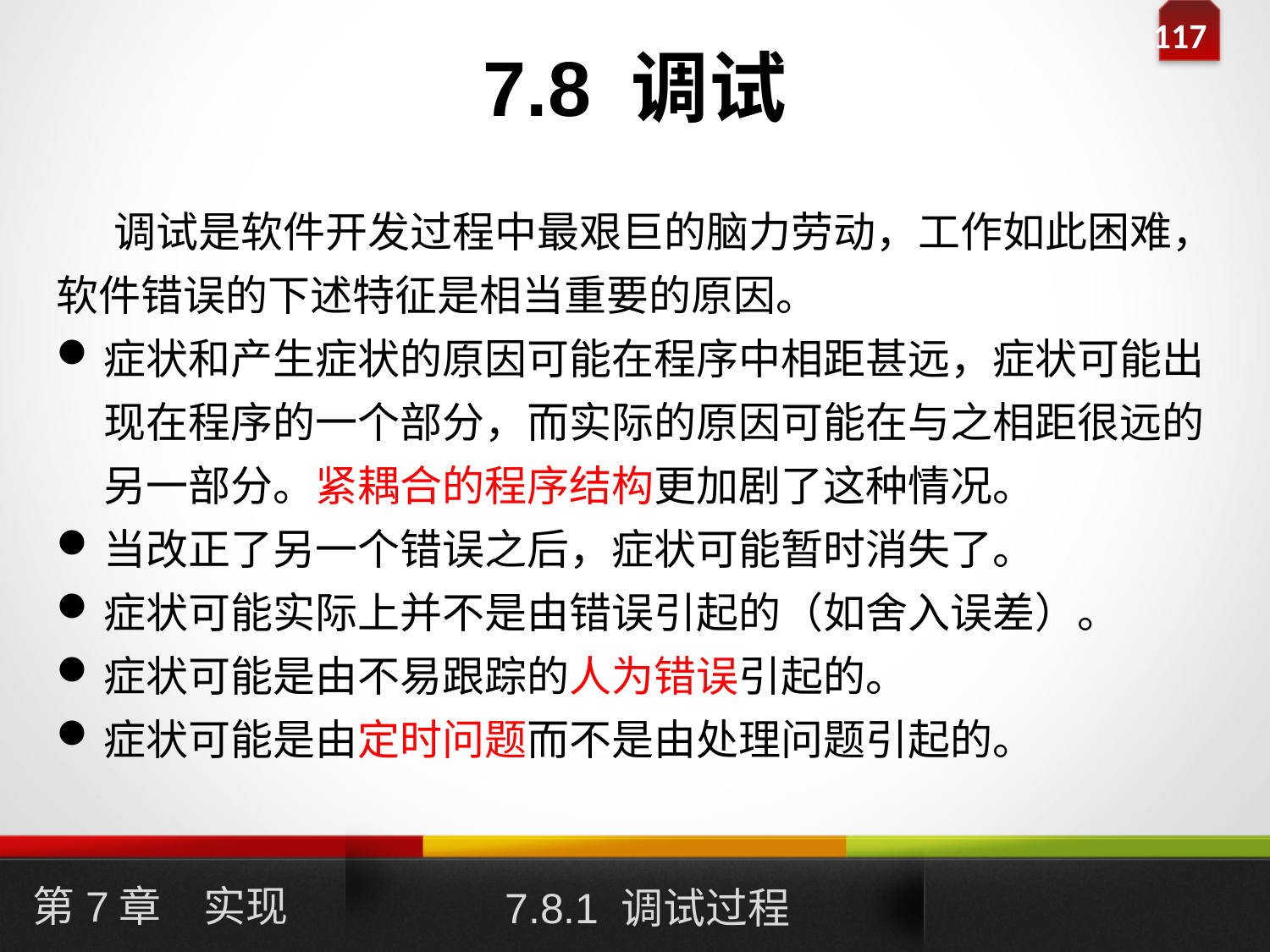

# 7.8 调试
     调试是软件开发过程中最艰巨的脑力劳动，工作如此困难，软件错误的下述特征是相当重要的原因。
症状和产生症状的原因可能在程序中相距甚远，症状可能出现在程序的一个部分，而实际的原因可能在与之相距很远的另一部分。紧耦合的程序结构更加剧了这种情况。
当改正了另一个错误之后，症状可能暂时消失了。
症状可能实际上并不是由错误引起的（如舍入误差）。
症状可能是由不易跟踪的人为错误引起的。
症状可能是由定时问题而不是由处理问题引起的。
第7章　实现
7.8.1 调试过程